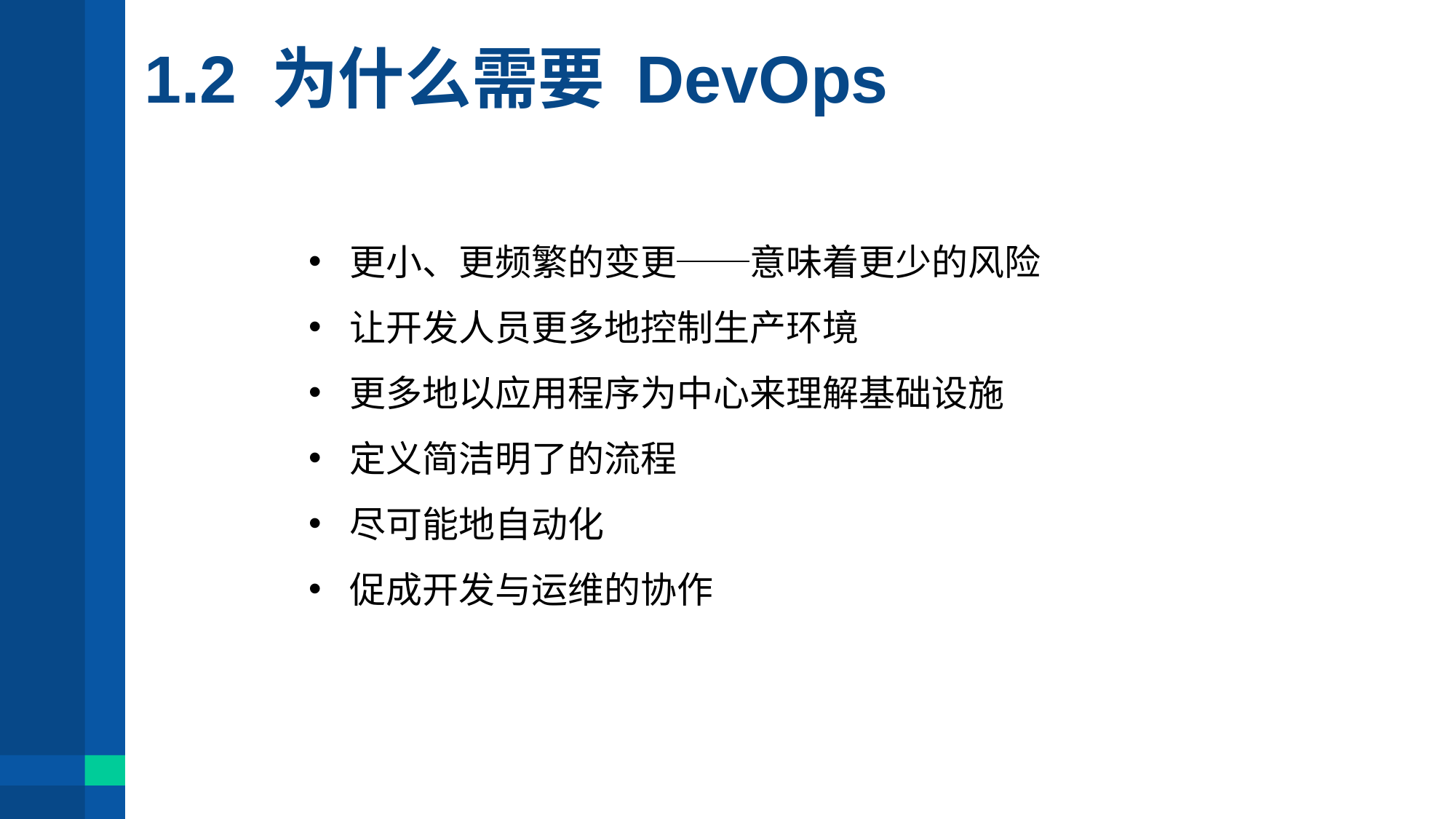

# 1.2 为什么需要 DevOps
更小、更频繁的变更──意味着更少的风险
让开发人员更多地控制生产环境
更多地以应用程序为中心来理解基础设施
定义简洁明了的流程
尽可能地自动化
促成开发与运维的协作